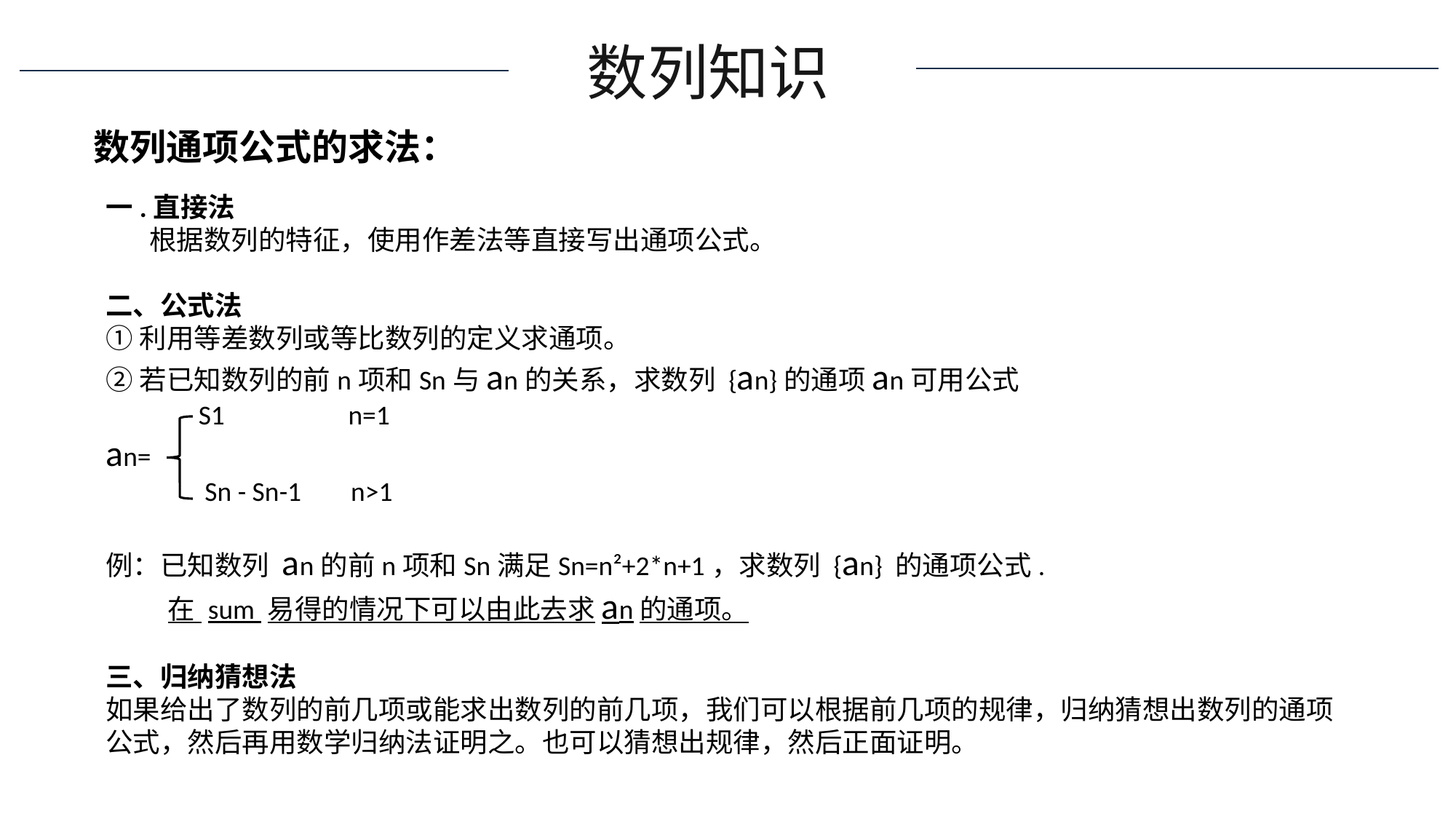

数列知识
数列通项公式的求法：
一.直接法
      根据数列的特征，使用作差法等直接写出通项公式。

二、公式法
①利用等差数列或等比数列的定义求通项。
②若已知数列的前n项和Sn与an的关系，求数列 {an}的通项an可用公式
               S1                    n=1
an=
                Sn - Sn-1        n>1

例：已知数列 an的前n项和Sn满足Sn=n²+2*n+1，求数列 {an} 的通项公式.
         在 sum 易得的情况下可以由此去求an的通项。

三、归纳猜想法
如果给出了数列的前几项或能求出数列的前几项，我们可以根据前几项的规律，归纳猜想出数列的通项公式，然后再用数学归纳法证明之。也可以猜想出规律，然后正面证明。